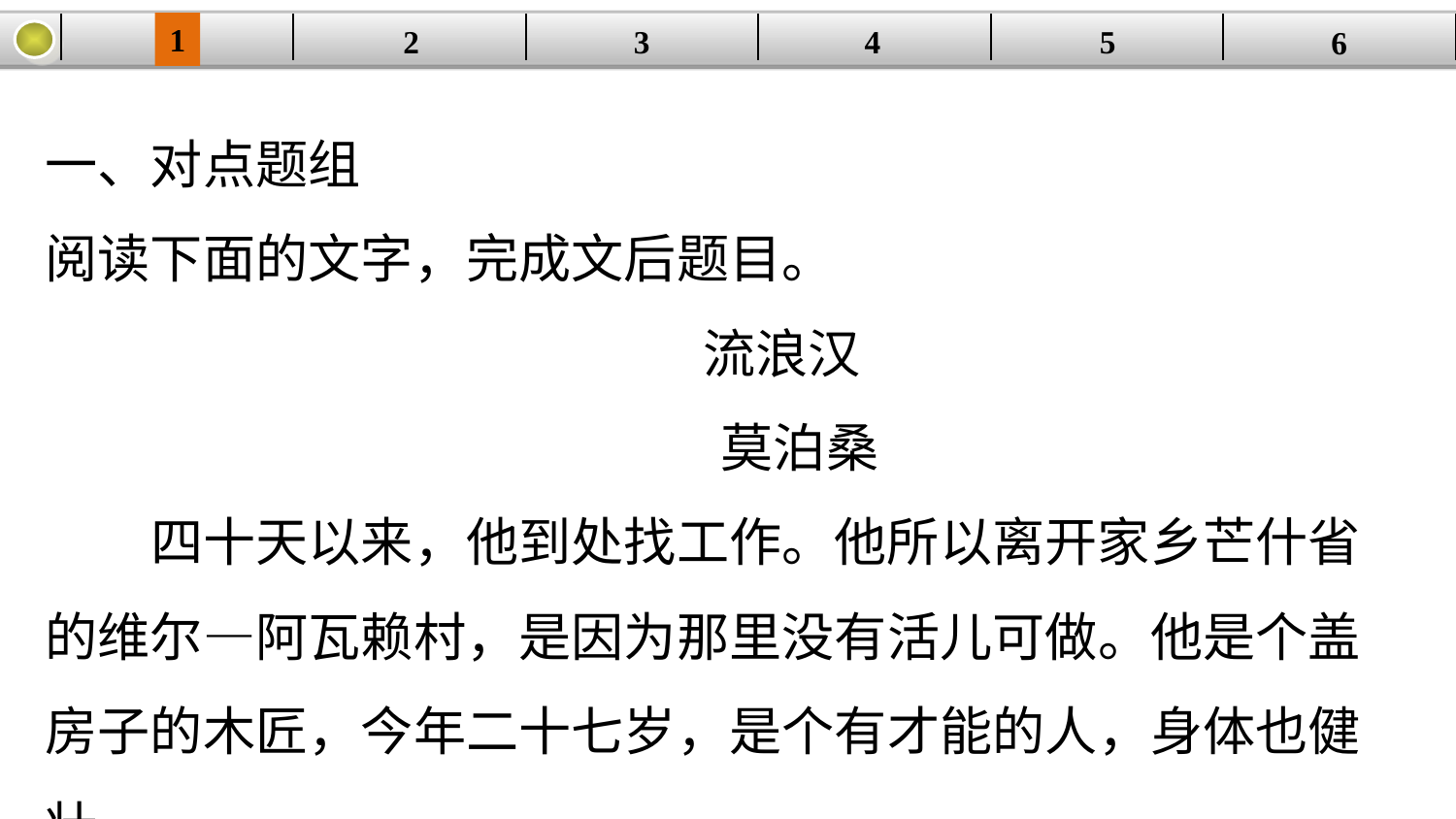

1
|  |  |  |  |  |  |
| --- | --- | --- | --- | --- | --- |
2
3
4
5
6

一、对点题组
阅读下面的文字，完成文后题目。
流浪汉
  莫泊桑
四十天以来，他到处找工作。他所以离开家乡芒什省的维尔—阿瓦赖村，是因为那里没有活儿可做。他是个盖房子的木匠，今年二十七岁，是个有才能的人，身体也健壮。